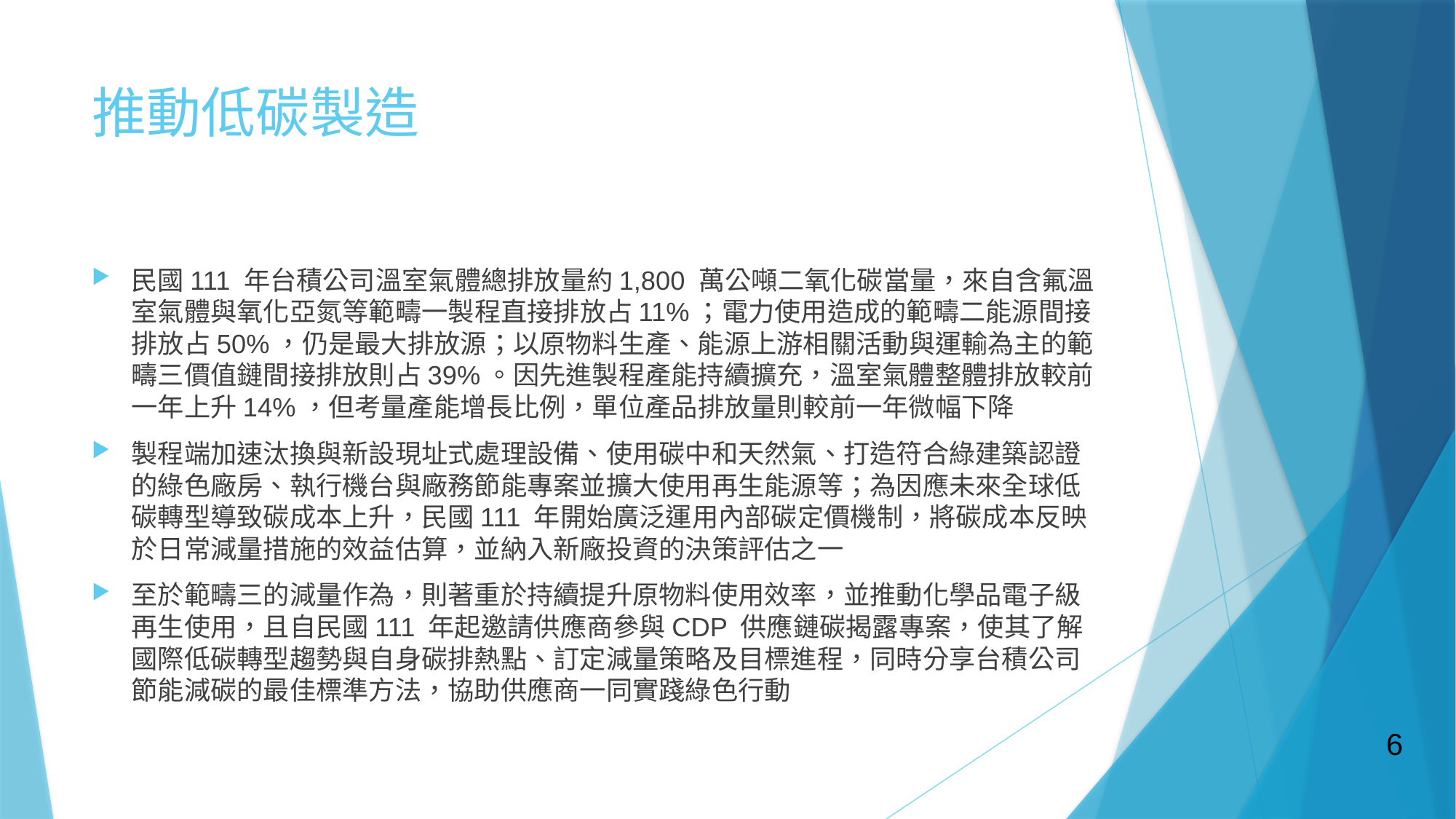

# 推動低碳製造
民國111 年台積公司溫室氣體總排放量約1,800 萬公噸二氧化碳當量，來自含氟溫室氣體與氧化亞氮等範疇一製程直接排放占11%；電力使用造成的範疇二能源間接排放占50%，仍是最大排放源；以原物料生產、能源上游相關活動與運輸為主的範疇三價值鏈間接排放則占39%。因先進製程產能持續擴充，溫室氣體整體排放較前一年上升14%，但考量產能增長比例，單位產品排放量則較前一年微幅下降
製程端加速汰換與新設現址式處理設備、使用碳中和天然氣、打造符合綠建築認證的綠色廠房、執行機台與廠務節能專案並擴大使用再生能源等；為因應未來全球低碳轉型導致碳成本上升，民國111 年開始廣泛運用內部碳定價機制，將碳成本反映於日常減量措施的效益估算，並納入新廠投資的決策評估之一
至於範疇三的減量作為，則著重於持續提升原物料使用效率，並推動化學品電子級再生使用，且自民國111 年起邀請供應商參與CDP 供應鏈碳揭露專案，使其了解國際低碳轉型趨勢與自身碳排熱點、訂定減量策略及目標進程，同時分享台積公司節能減碳的最佳標準方法，協助供應商一同實踐綠色行動
6